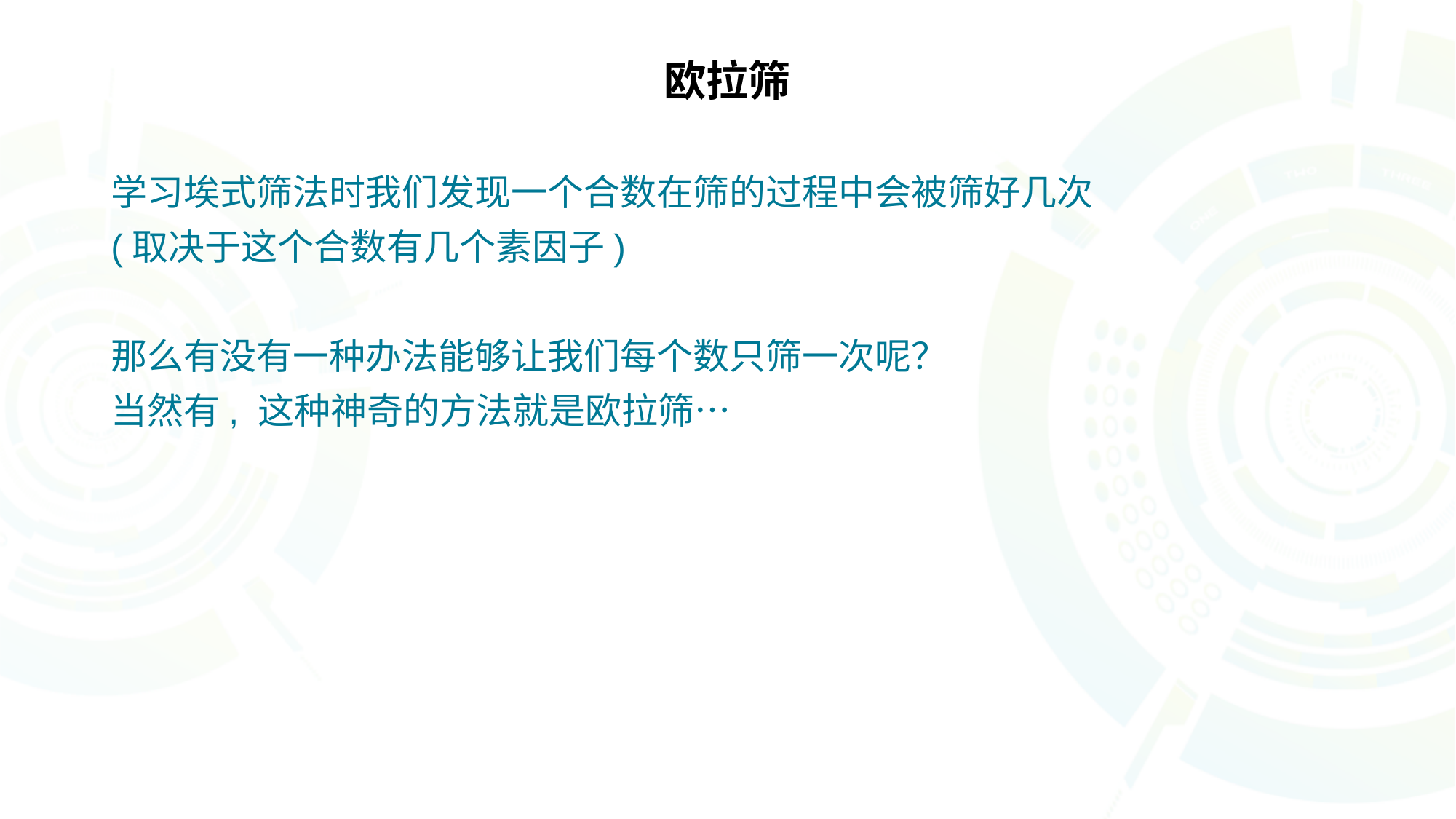

# 欧拉筛
学习埃式筛法时我们发现一个合数在筛的过程中会被筛好几次
(取决于这个合数有几个素因子)

那么有没有一种办法能够让我们每个数只筛一次呢？
当然有, 这种神奇的方法就是欧拉筛…